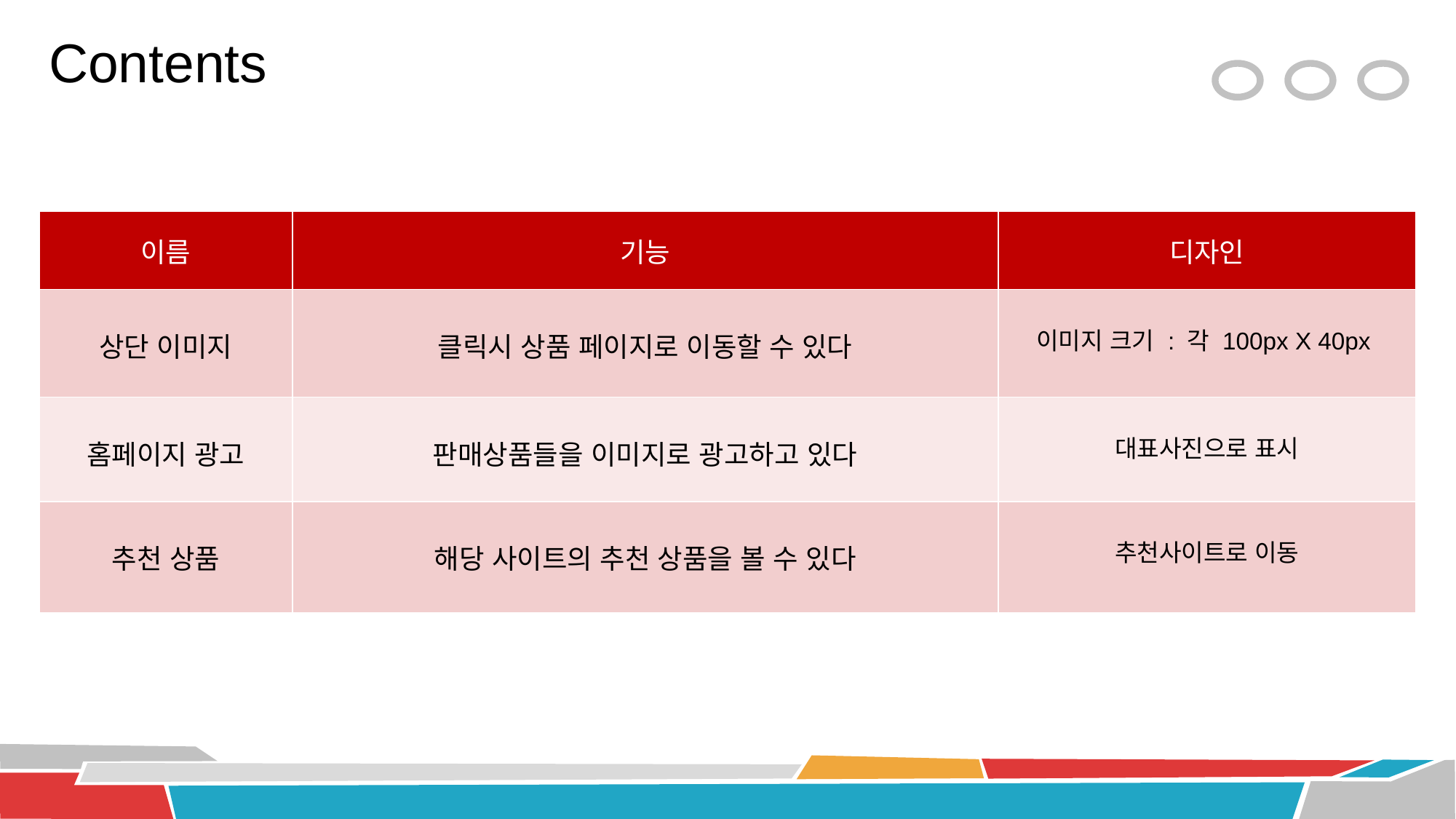

Contents
| 이름 | 기능 | 디자인 |
| --- | --- | --- |
| 상단 이미지 | 클릭시 상품 페이지로 이동할 수 있다 | 이미지 크기 : 각 100px X 40px |
| 홈페이지 광고 | 판매상품들을 이미지로 광고하고 있다 | 대표사진으로 표시 |
| 추천 상품 | 해당 사이트의 추천 상품을 볼 수 있다 | 추천사이트로 이동 |